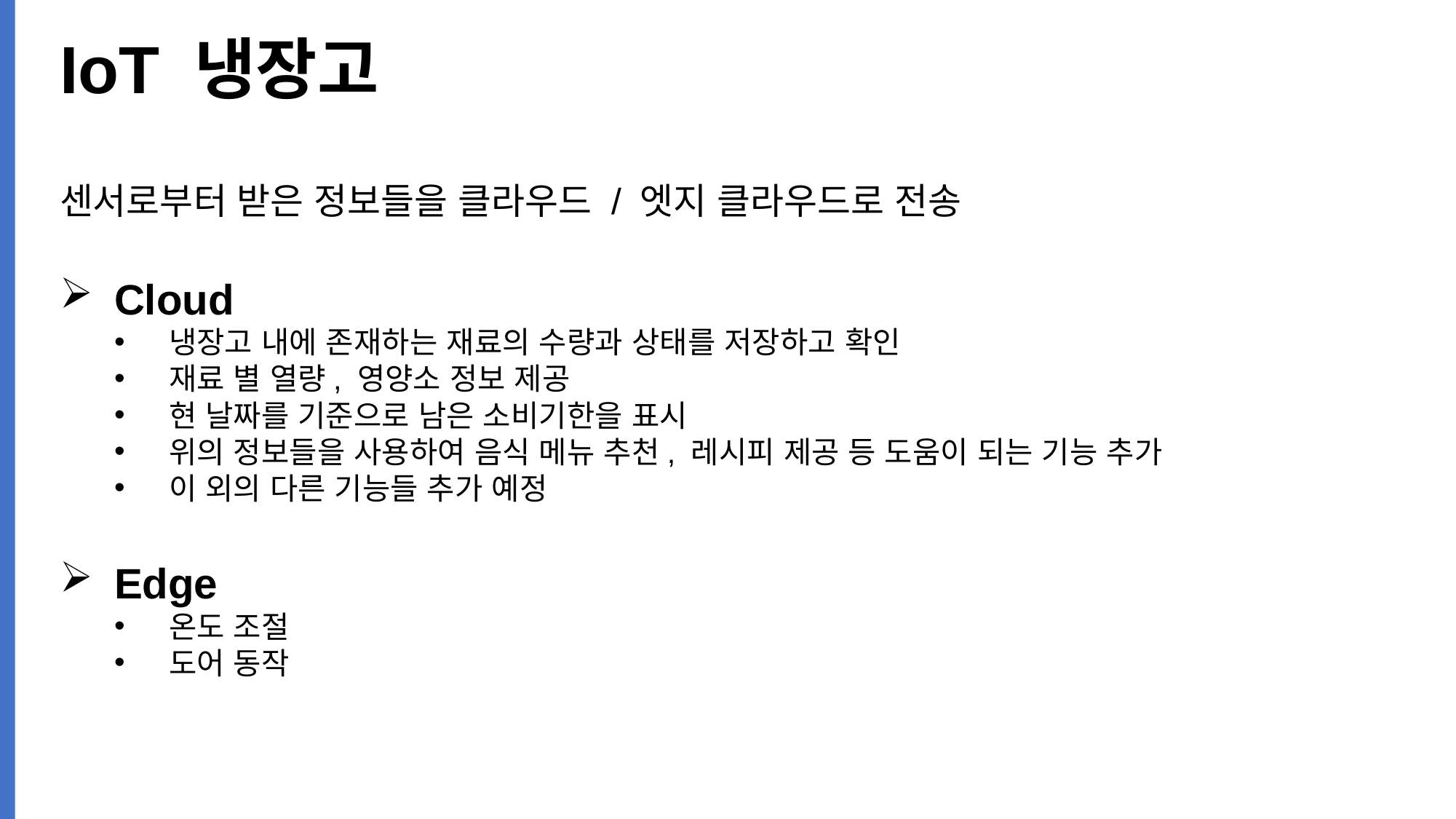

# IoT 냉장고
센서로부터 받은 정보들을 클라우드 / 엣지 클라우드로 전송

Cloud
냉장고 내에 존재하는 재료의 수량과 상태를 저장하고 확인
재료 별 열량, 영양소 정보 제공
현 날짜를 기준으로 남은 소비기한을 표시
위의 정보들을 사용하여 음식 메뉴 추천, 레시피 제공 등 도움이 되는 기능 추가
이 외의 다른 기능들 추가 예정

Edge
온도 조절
도어 동작